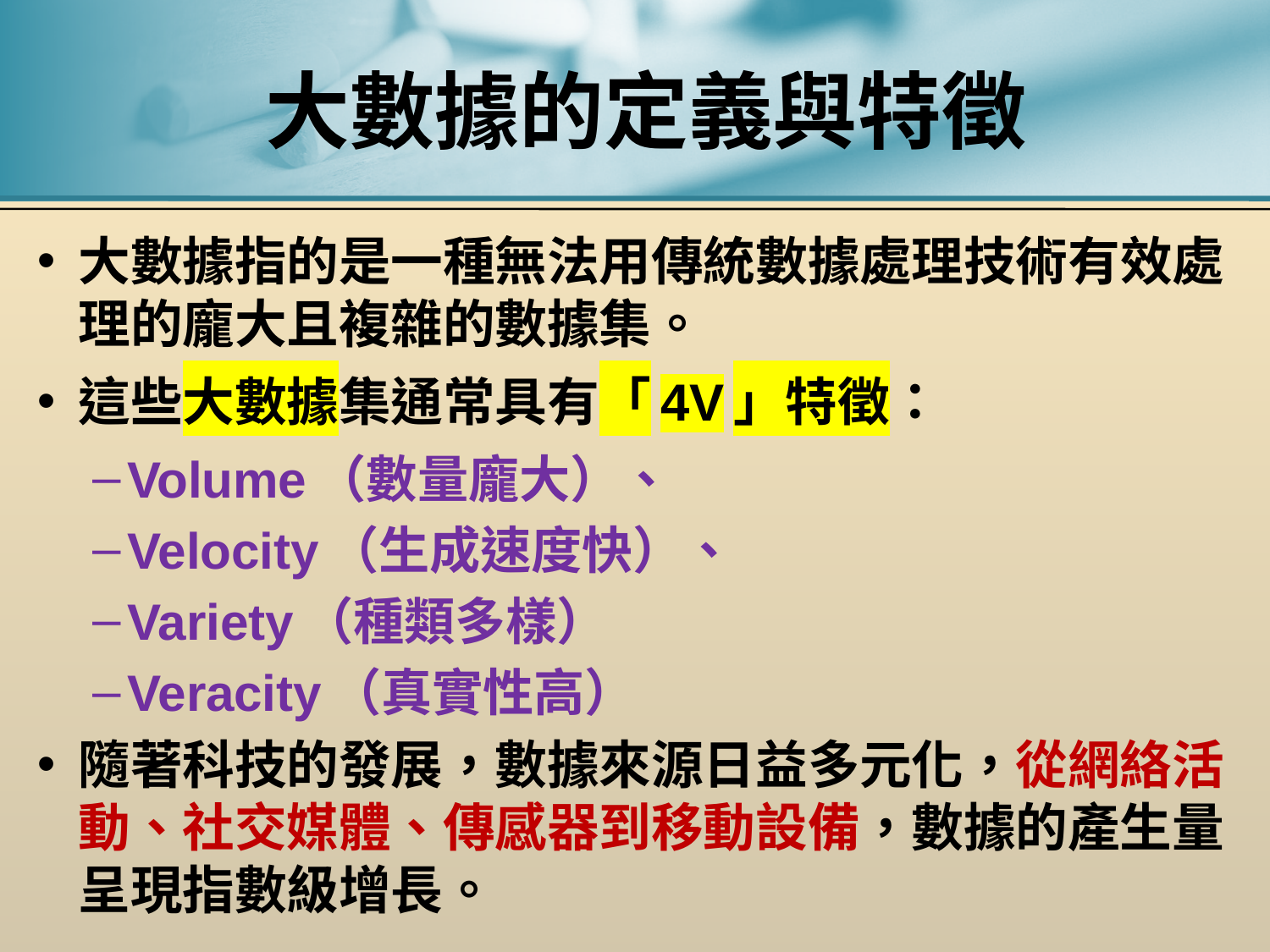

# 大數據的定義與特徵
大數據指的是一種無法用傳統數據處理技術有效處理的龐大且複雜的數據集。
這些大數據集通常具有「4V」特徵：
Volume（數量龐大）、
Velocity（生成速度快）、
Variety（種類多樣）
Veracity（真實性高）
隨著科技的發展，數據來源日益多元化，從網絡活動、社交媒體、傳感器到移動設備，數據的產生量呈現指數級增長。